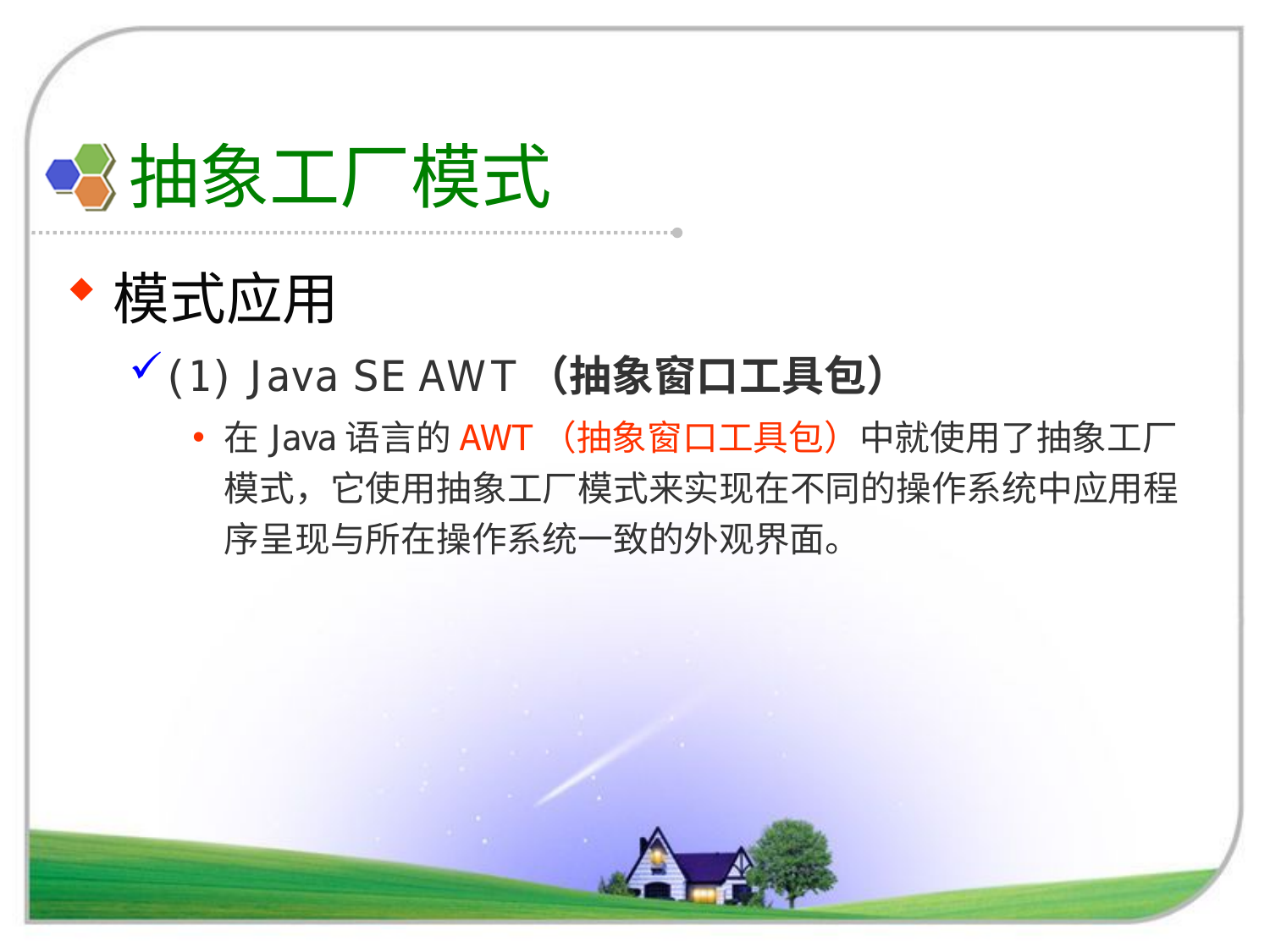

# 抽象工厂模式
模式应用
(1) Java SE AWT（抽象窗口工具包）
在Java语言的AWT（抽象窗口工具包）中就使用了抽象工厂模式，它使用抽象工厂模式来实现在不同的操作系统中应用程序呈现与所在操作系统一致的外观界面。